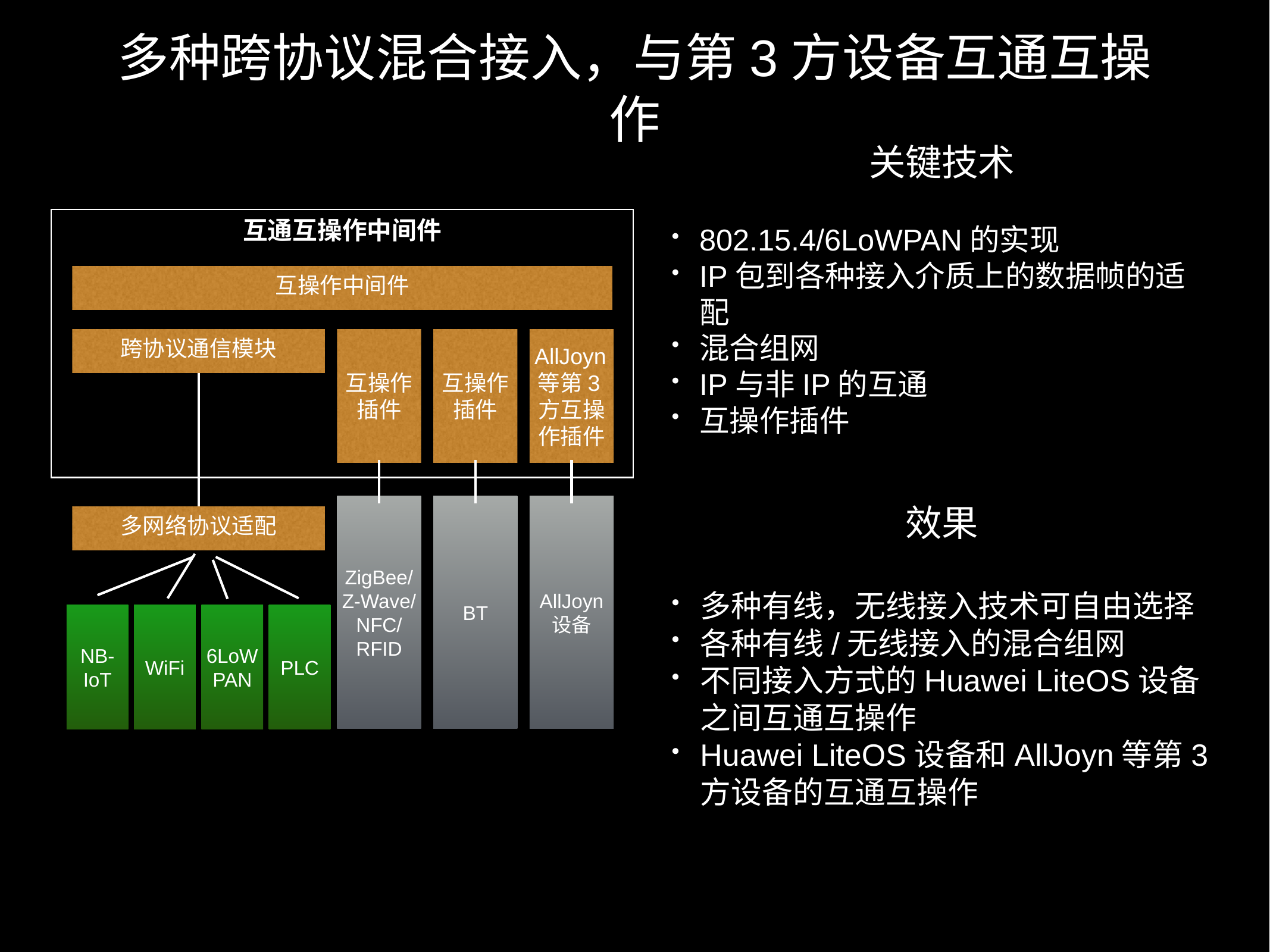

# 多种跨协议混合接入，与第3方设备互通互操作
关键技术
802.15.4/6LoWPAN的实现
IP包到各种接入介质上的数据帧的适配
混合组网
IP与非IP的互通
互操作插件
互通互操作中间件
互操作中间件
跨协议通信模块
互操作插件
互操作插件
AllJoyn等第3方互操作插件

效果
ZigBee/
Z-Wave/
NFC/
RFID
BT
AllJoyn
设备
多网络协议适配

多种有线，无线接入技术可自由选择
各种有线/无线接入的混合组网
不同接入方式的Huawei LiteOS设备之间互通互操作
Huawei LiteOS设备和AllJoyn等第3方设备的互通互操作
NB-IoT
WiFi
6LoWPAN
PLC